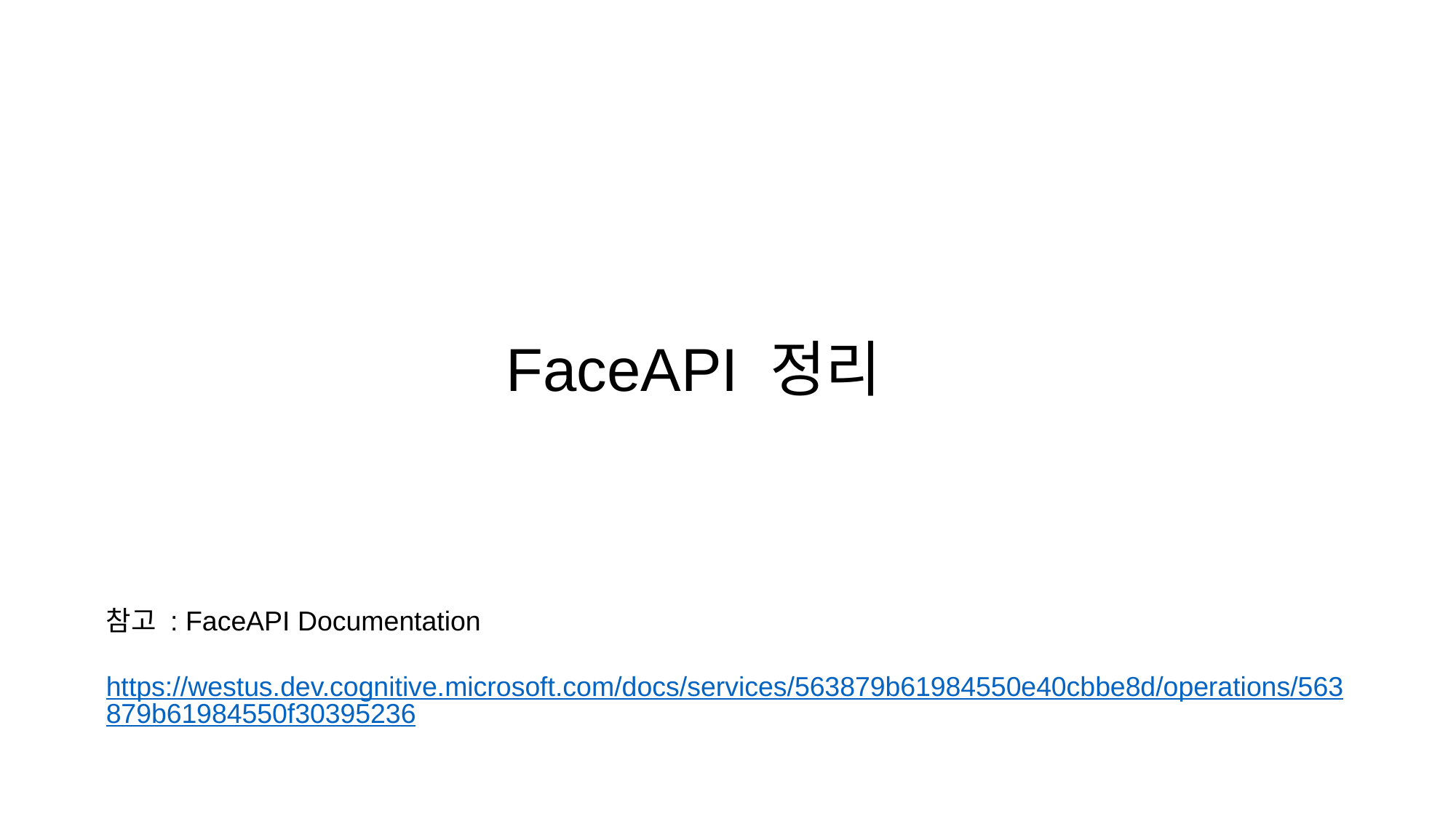

FaceAPI 정리
참고 : FaceAPI Documentation

https://westus.dev.cognitive.microsoft.com/docs/services/563879b61984550e40cbbe8d/operations/563879b61984550f30395236